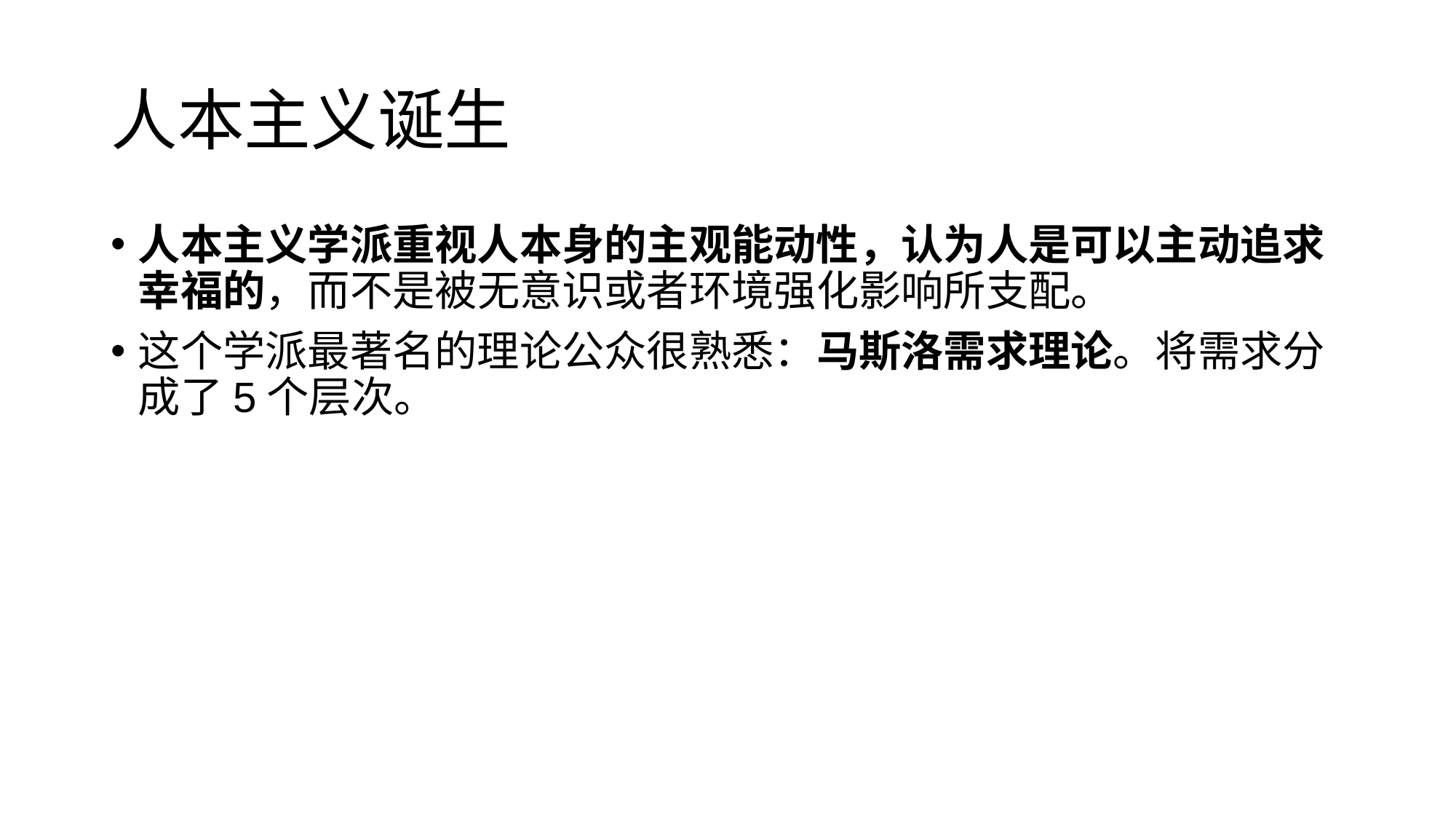

# 人本主义诞生
人本主义学派重视人本身的主观能动性，认为人是可以主动追求幸福的，而不是被无意识或者环境强化影响所支配。
这个学派最著名的理论公众很熟悉：马斯洛需求理论。将需求分成了5个层次。